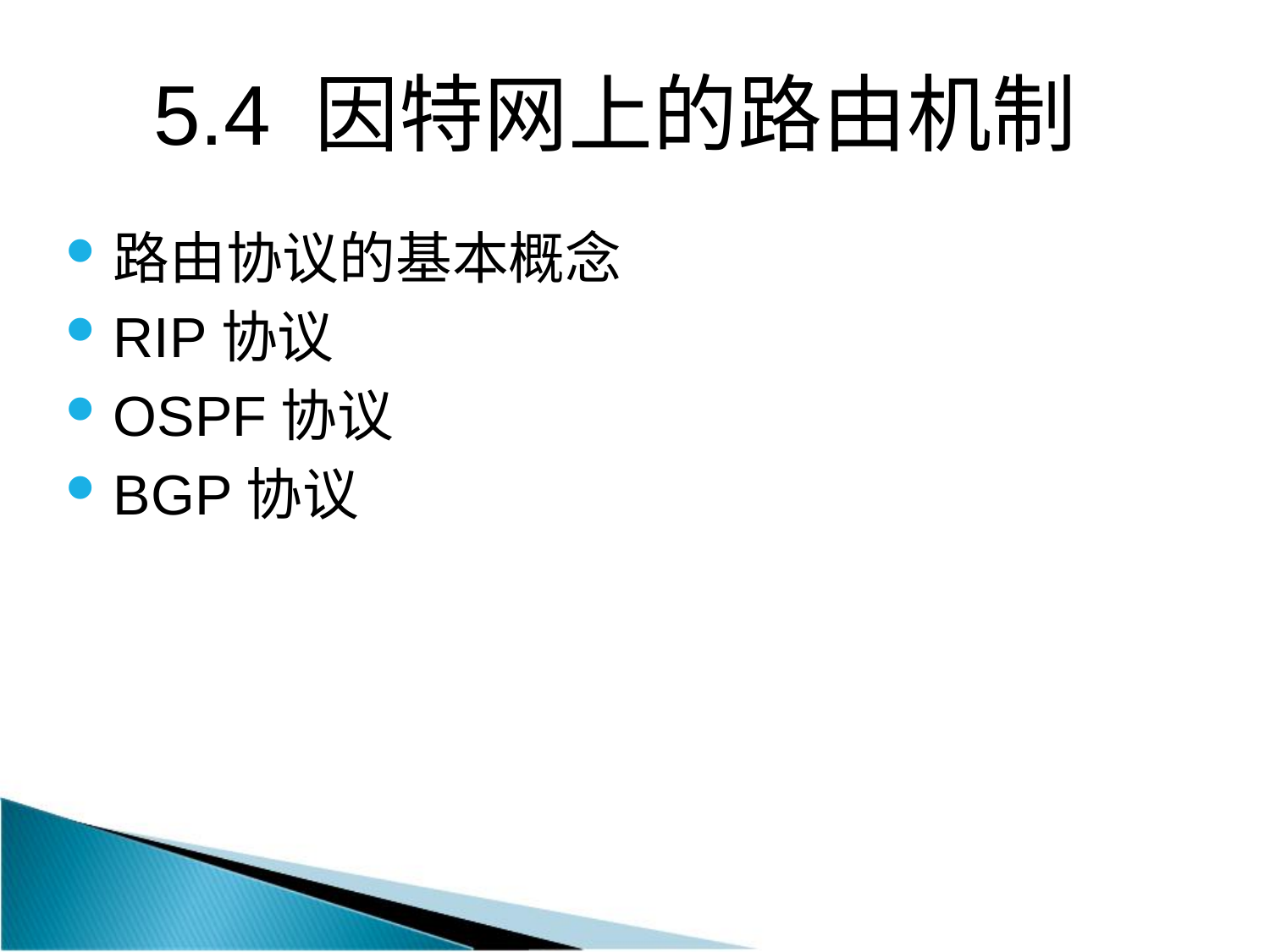

# 5.4 因特网上的路由机制
路由协议的基本概念
RIP协议
OSPF协议
BGP协议